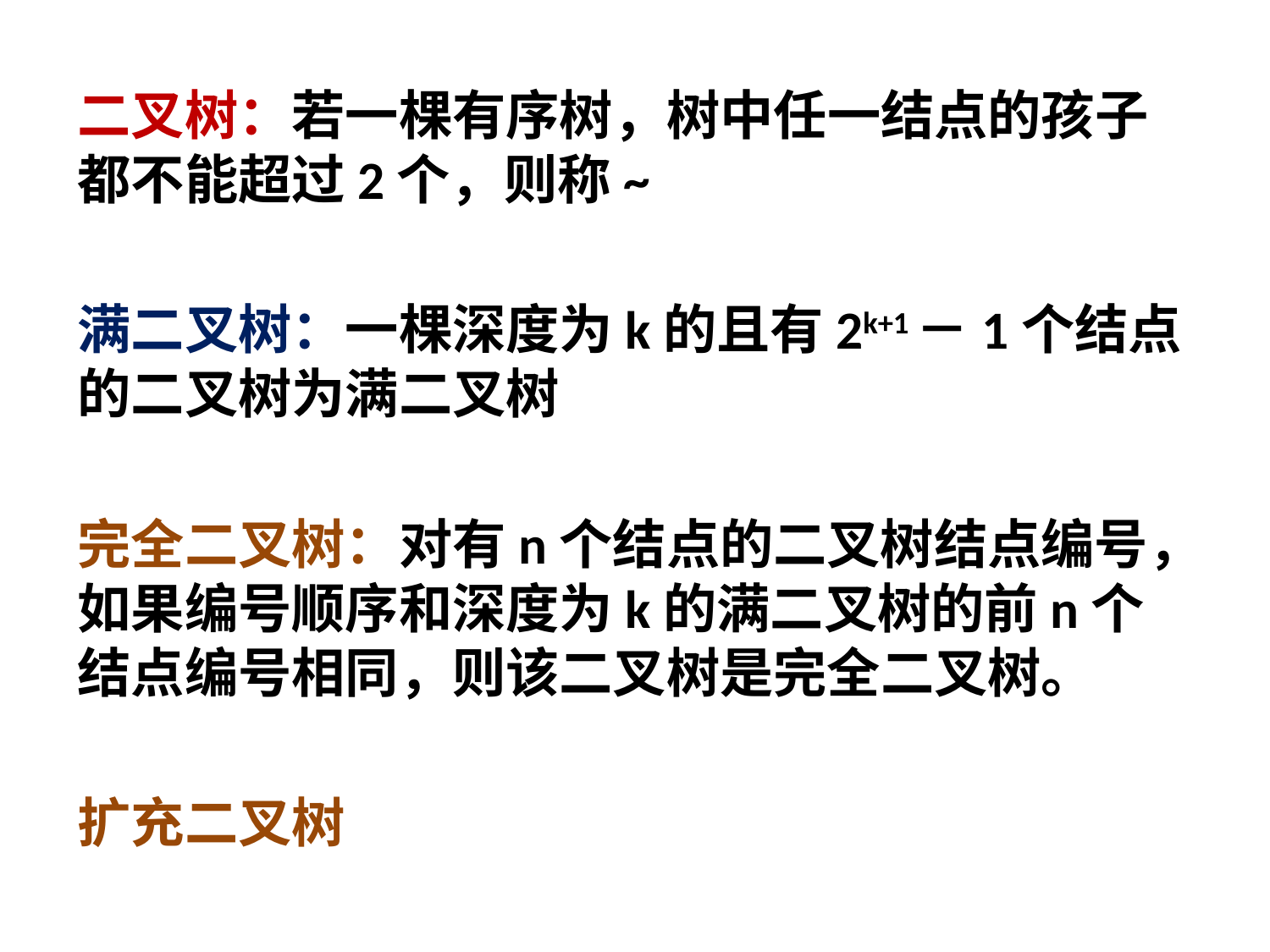

二叉树：若一棵有序树，树中任一结点的孩子都不能超过2个，则称~

满二叉树：一棵深度为k的且有2k+1－1个结点的二叉树为满二叉树

完全二叉树：对有n个结点的二叉树结点编号，如果编号顺序和深度为k的满二叉树的前n个结点编号相同，则该二叉树是完全二叉树。

扩充二叉树